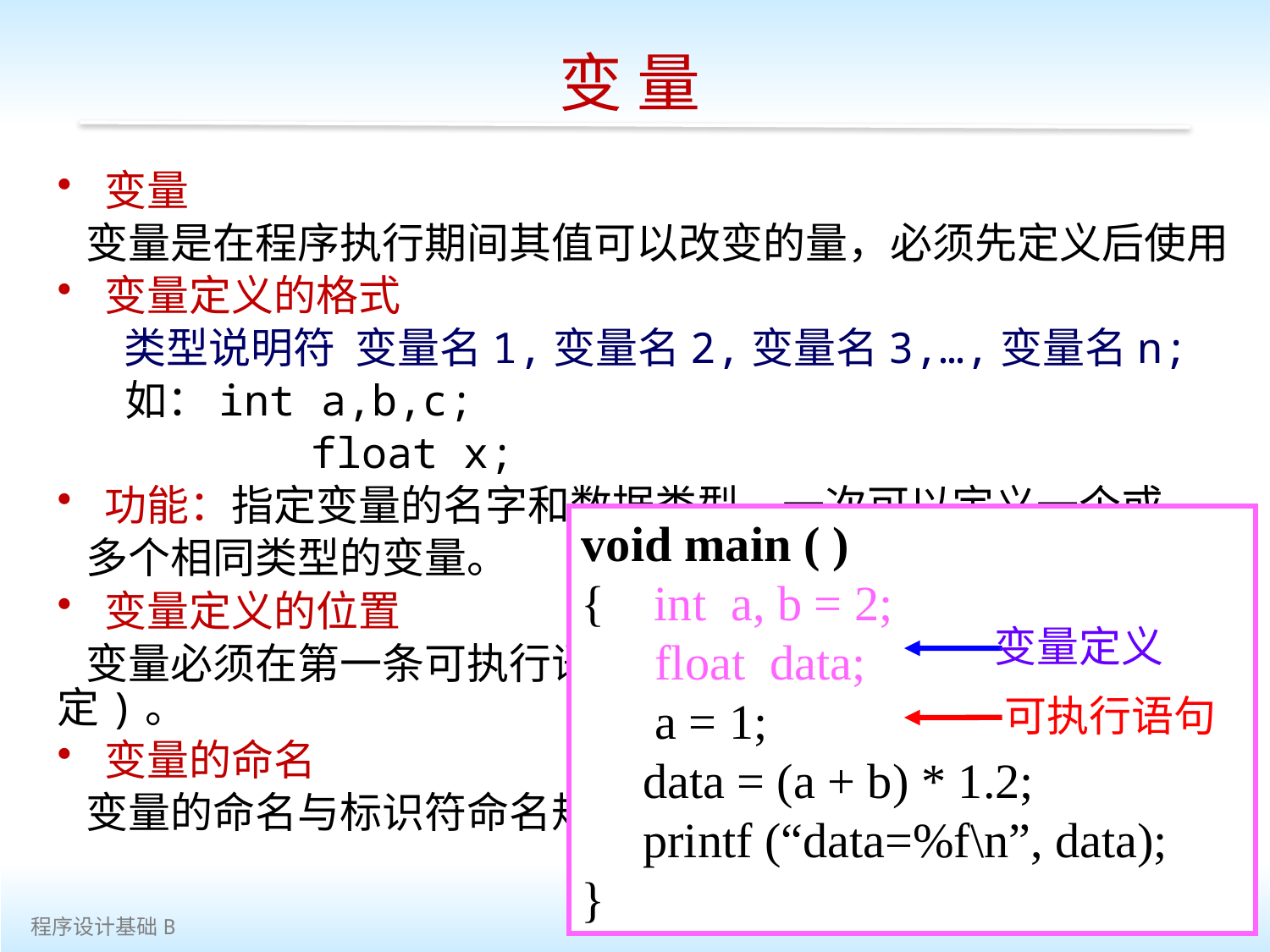

变 量
变量
  变量是在程序执行期间其值可以改变的量，必须先定义后使用
变量定义的格式
      类型说明符  变量名1,变量名2,变量名3,…,变量名n;
      如：int a,b,c;
          float x;
功能：指定变量的名字和数据类型，一次可以定义一个或
  多个相同类型的变量。
变量定义的位置
  变量必须在第一条可执行语句前定义(C99取消了这一规定)。
变量的命名
  变量的命名与标识符命名规定相同。

void main ( )
{    int  a, b = 2;
      float  data;
      a = 1;
     data = (a + b) * 1.2;
     printf (“data=%f\n”, data);
}
变量定义

可执行语句

9